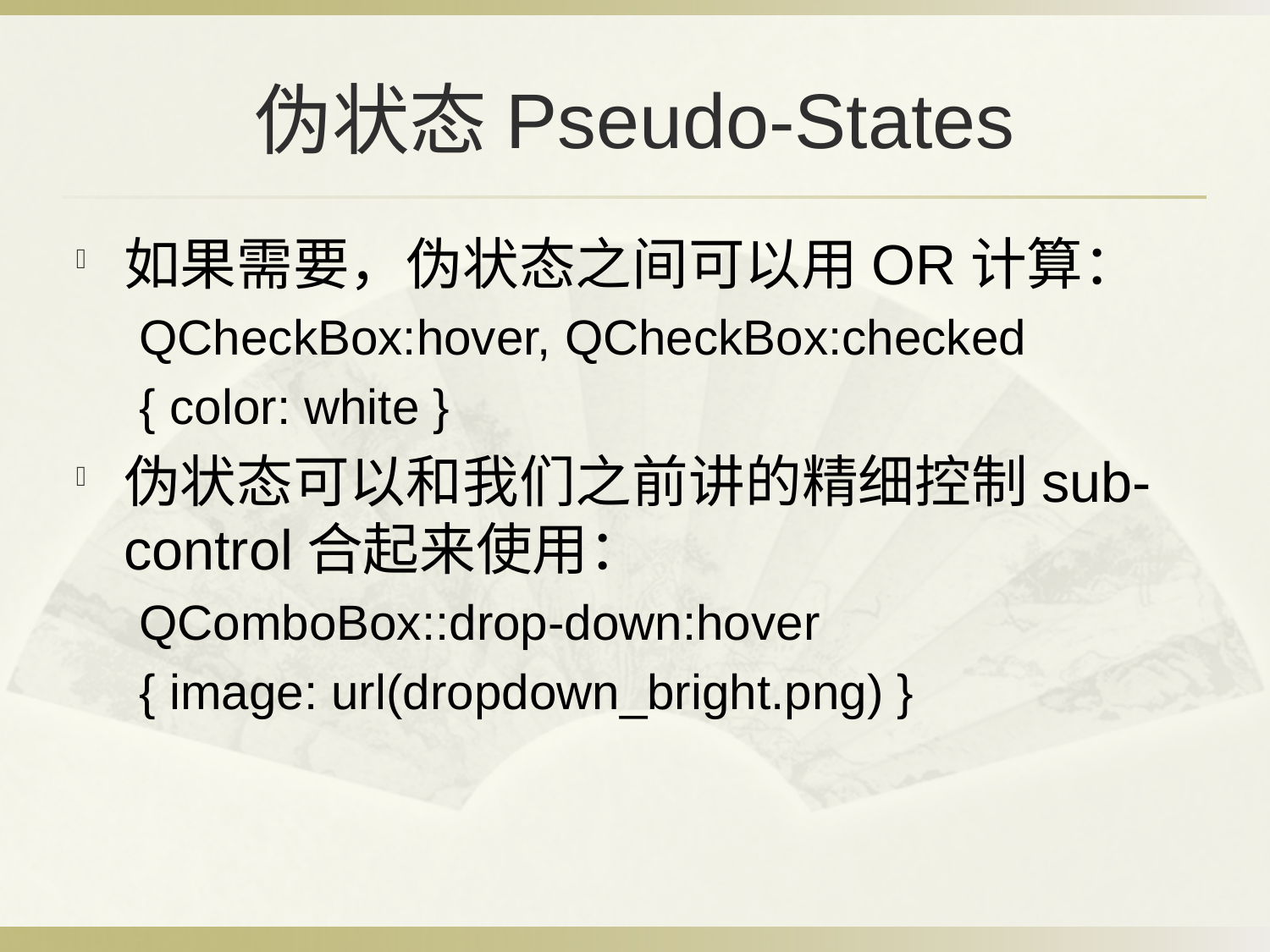

# 伪状态Pseudo-States
如果需要，伪状态之间可以用OR计算：
QCheckBox:hover, QCheckBox:checked
{ color: white }
伪状态可以和我们之前讲的精细控制sub-control合起来使用：
QComboBox::drop-down:hover
{ image: url(dropdown_bright.png) }